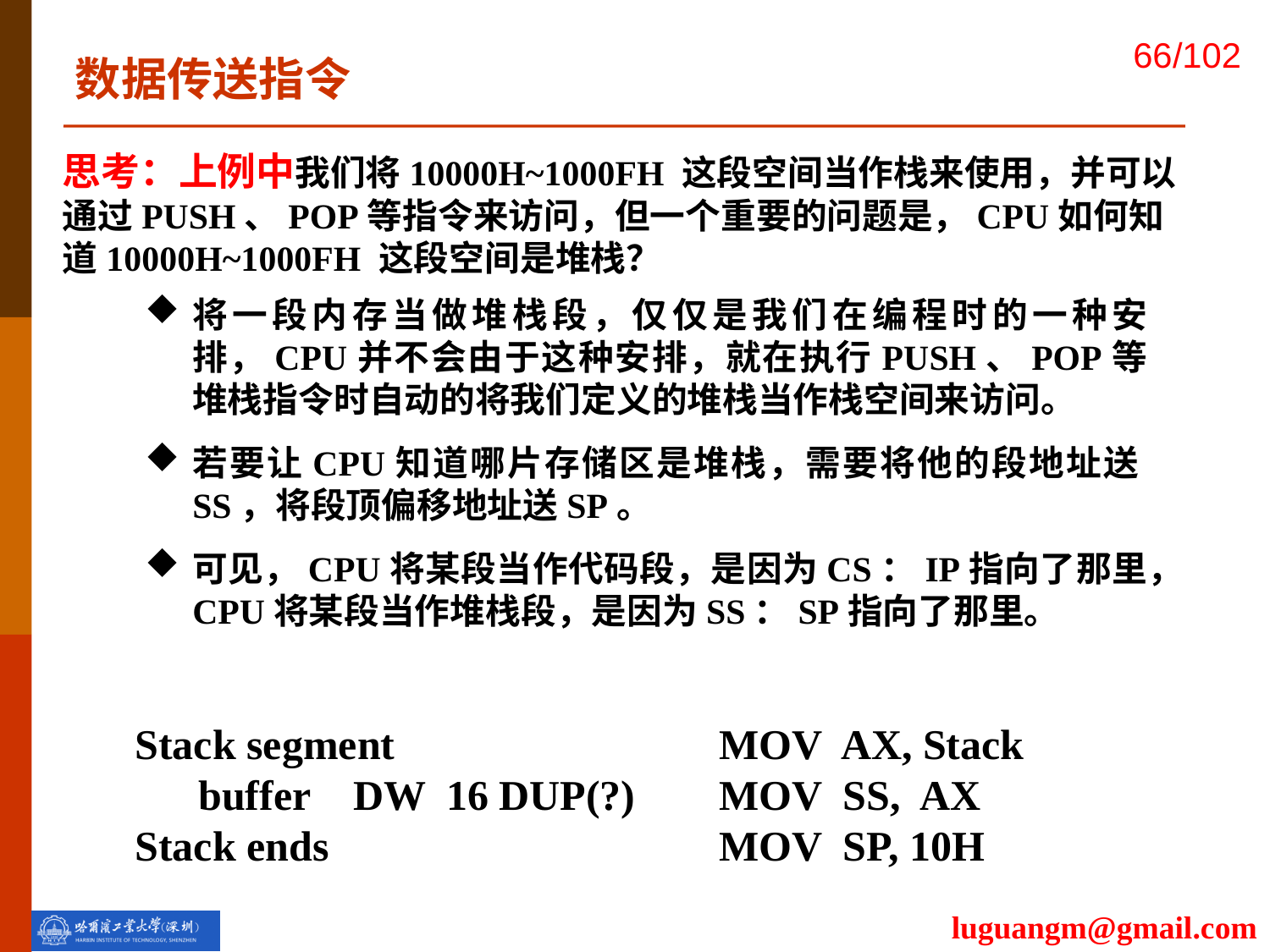

数据传送指令
思考：上例中我们将10000H~1000FH 这段空间当作栈来使用，并可以通过PUSH、POP等指令来访问，但一个重要的问题是，CPU如何知道10000H~1000FH 这段空间是堆栈？
将一段内存当做堆栈段，仅仅是我们在编程时的一种安排，CPU并不会由于这种安排，就在执行PUSH、POP等堆栈指令时自动的将我们定义的堆栈当作栈空间来访问。
若要让CPU知道哪片存储区是堆栈，需要将他的段地址送SS，将段顶偏移地址送SP。
可见，CPU将某段当作代码段，是因为CS：IP指向了那里，CPU将某段当作堆栈段，是因为SS：SP指向了那里。
Stack segment
      buffer    DW  16 DUP(?)
Stack ends
MOV  AX, Stack
MOV  SS,  AX
MOV  SP, 10H